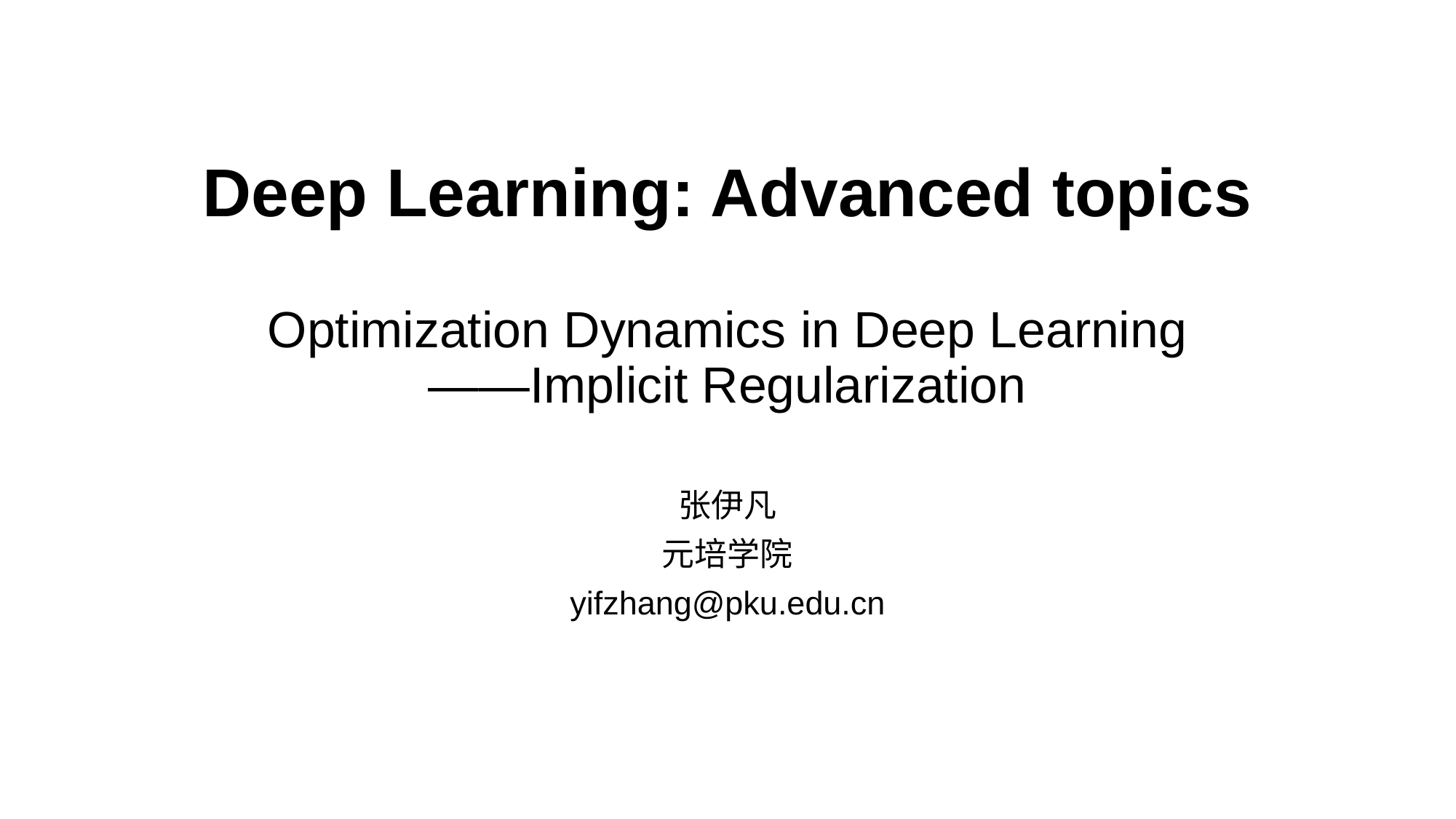

# Deep Learning: Advanced topics Optimization Dynamics in Deep Learning ——Implicit Regularization

张伊凡
元培学院
yifzhang@pku.edu.cn